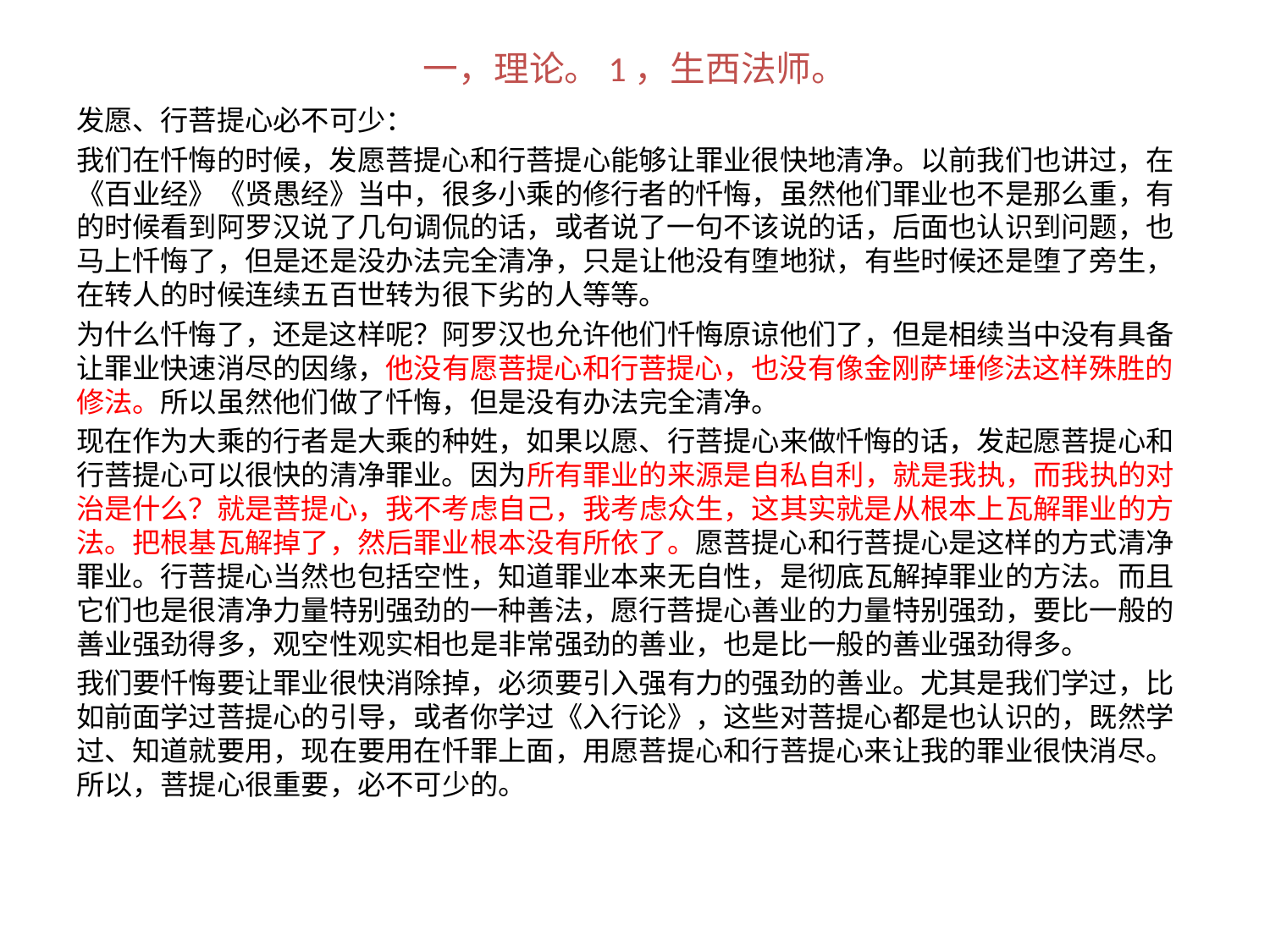

# 一，理论。1，生西法师。
发愿、行菩提心必不可少：
我们在忏悔的时候，发愿菩提心和行菩提心能够让罪业很快地清净。以前我们也讲过，在《百业经》《贤愚经》当中，很多小乘的修行者的忏悔，虽然他们罪业也不是那么重，有的时候看到阿罗汉说了几句调侃的话，或者说了一句不该说的话，后面也认识到问题，也马上忏悔了，但是还是没办法完全清净，只是让他没有堕地狱，有些时候还是堕了旁生，在转人的时候连续五百世转为很下劣的人等等。
为什么忏悔了，还是这样呢？阿罗汉也允许他们忏悔原谅他们了，但是相续当中没有具备让罪业快速消尽的因缘，他没有愿菩提心和行菩提心，也没有像金刚萨埵修法这样殊胜的修法。所以虽然他们做了忏悔，但是没有办法完全清净。
现在作为大乘的行者是大乘的种姓，如果以愿、行菩提心来做忏悔的话，发起愿菩提心和行菩提心可以很快的清净罪业。因为所有罪业的来源是自私自利，就是我执，而我执的对治是什么？就是菩提心，我不考虑自己，我考虑众生，这其实就是从根本上瓦解罪业的方法。把根基瓦解掉了，然后罪业根本没有所依了。愿菩提心和行菩提心是这样的方式清净罪业。行菩提心当然也包括空性，知道罪业本来无自性，是彻底瓦解掉罪业的方法。而且它们也是很清净力量特别强劲的一种善法，愿行菩提心善业的力量特别强劲，要比一般的善业强劲得多，观空性观实相也是非常强劲的善业，也是比一般的善业强劲得多。
我们要忏悔要让罪业很快消除掉，必须要引入强有力的强劲的善业。尤其是我们学过，比如前面学过菩提心的引导，或者你学过《入行论》，这些对菩提心都是也认识的，既然学过、知道就要用，现在要用在忏罪上面，用愿菩提心和行菩提心来让我的罪业很快消尽。所以，菩提心很重要，必不可少的。